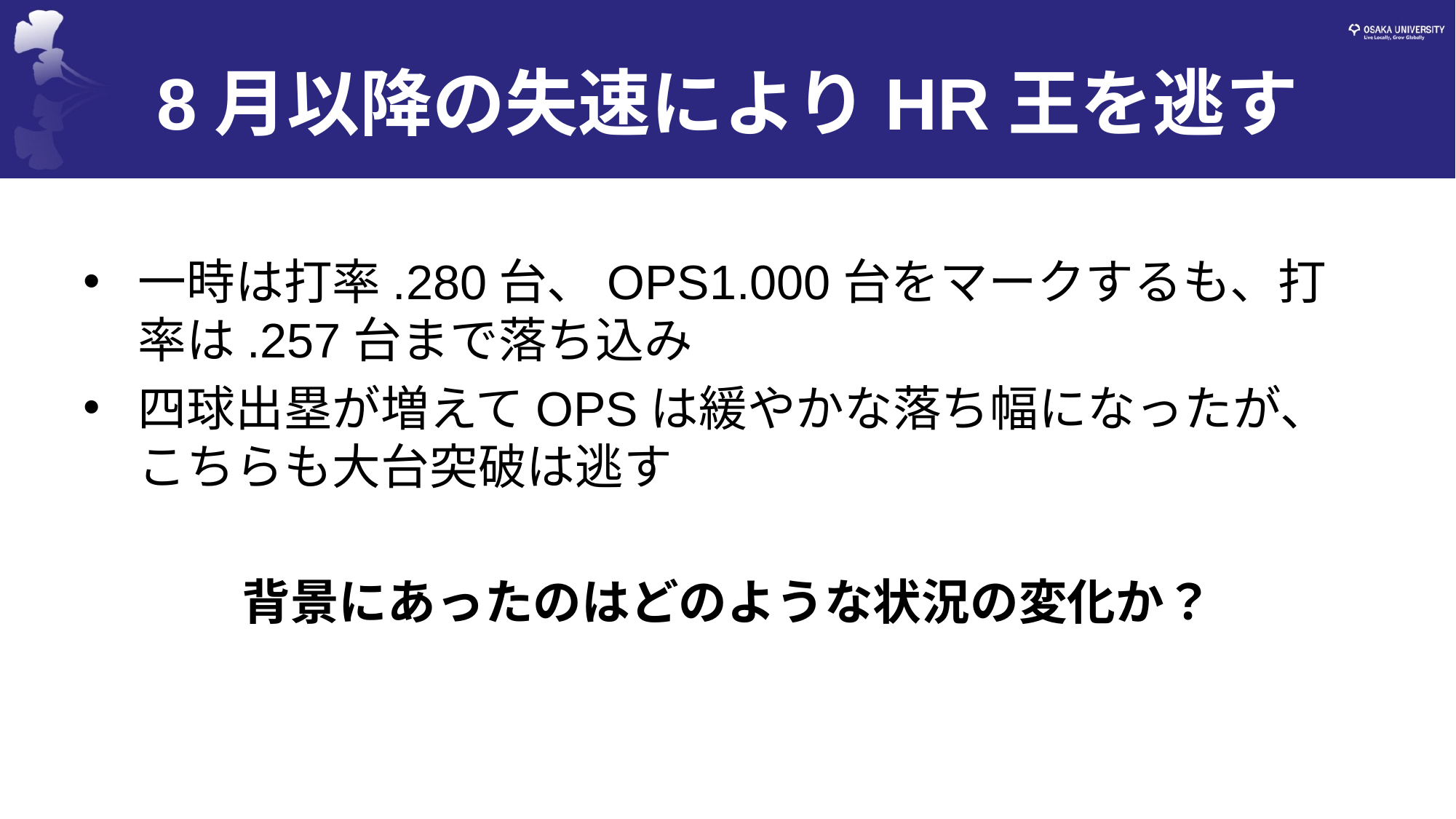

# 8月以降の失速によりHR王を逃す
一時は打率.280台、OPS1.000台をマークするも、打率は.257台まで落ち込み
四球出塁が増えてOPSは緩やかな落ち幅になったが、こちらも大台突破は逃す

背景にあったのはどのような状況の変化か？